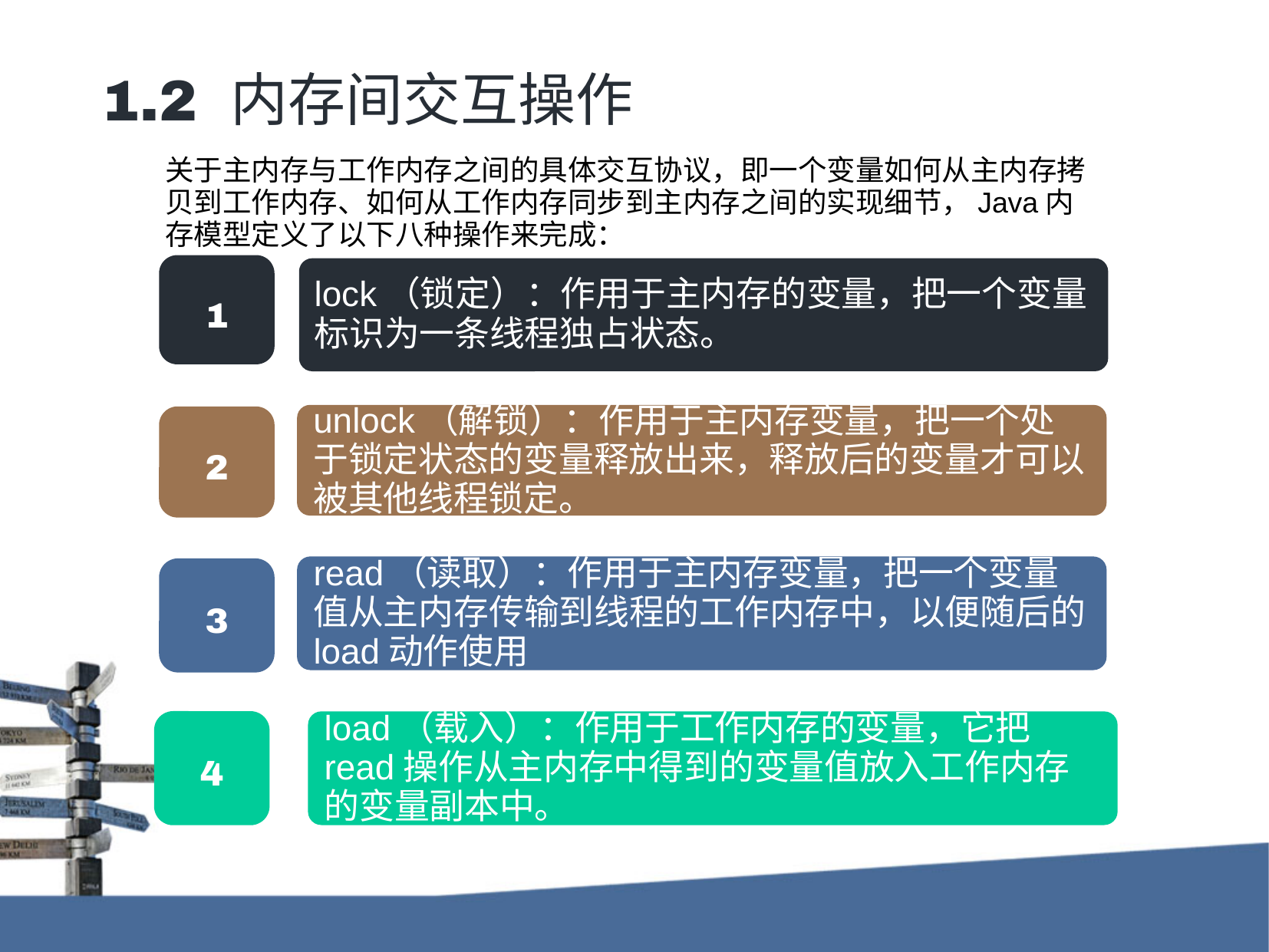

1.2 内存间交互操作
关于主内存与工作内存之间的具体交互协议，即一个变量如何从主内存拷贝到工作内存、如何从工作内存同步到主内存之间的实现细节，Java内存模型定义了以下八种操作来完成：
1
lock（锁定）：作用于主内存的变量，把一个变量标识为一条线程独占状态。
unlock（解锁）：作用于主内存变量，把一个处于锁定状态的变量释放出来，释放后的变量才可以被其他线程锁定。
2
read（读取）：作用于主内存变量，把一个变量值从主内存传输到线程的工作内存中，以便随后的load动作使用
3
4
load（载入）：作用于工作内存的变量，它把read操作从主内存中得到的变量值放入工作内存的变量副本中。